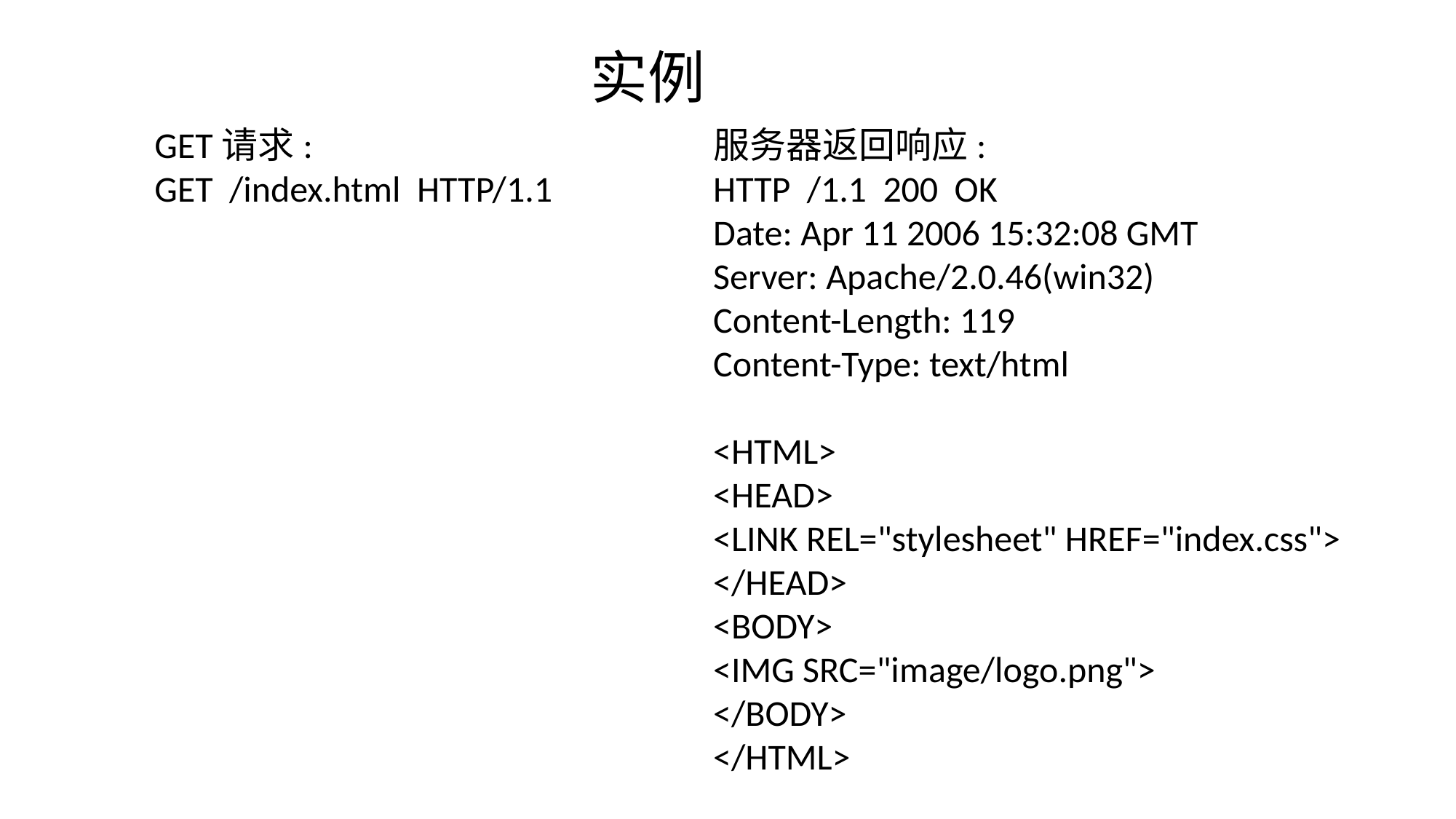

# 实例
GET请求:
GET  /index.html  HTTP/1.1
服务器返回响应:
HTTP  /1.1  200  OK
Date: Apr 11 2006 15:32:08 GMT
Server: Apache/2.0.46(win32)
Content-Length: 119
Content-Type: text/html

<HTML>
<HEAD>
<LINK REL="stylesheet" HREF="index.css">
</HEAD>
<BODY>
<IMG SRC="image/logo.png">
</BODY>
</HTML>